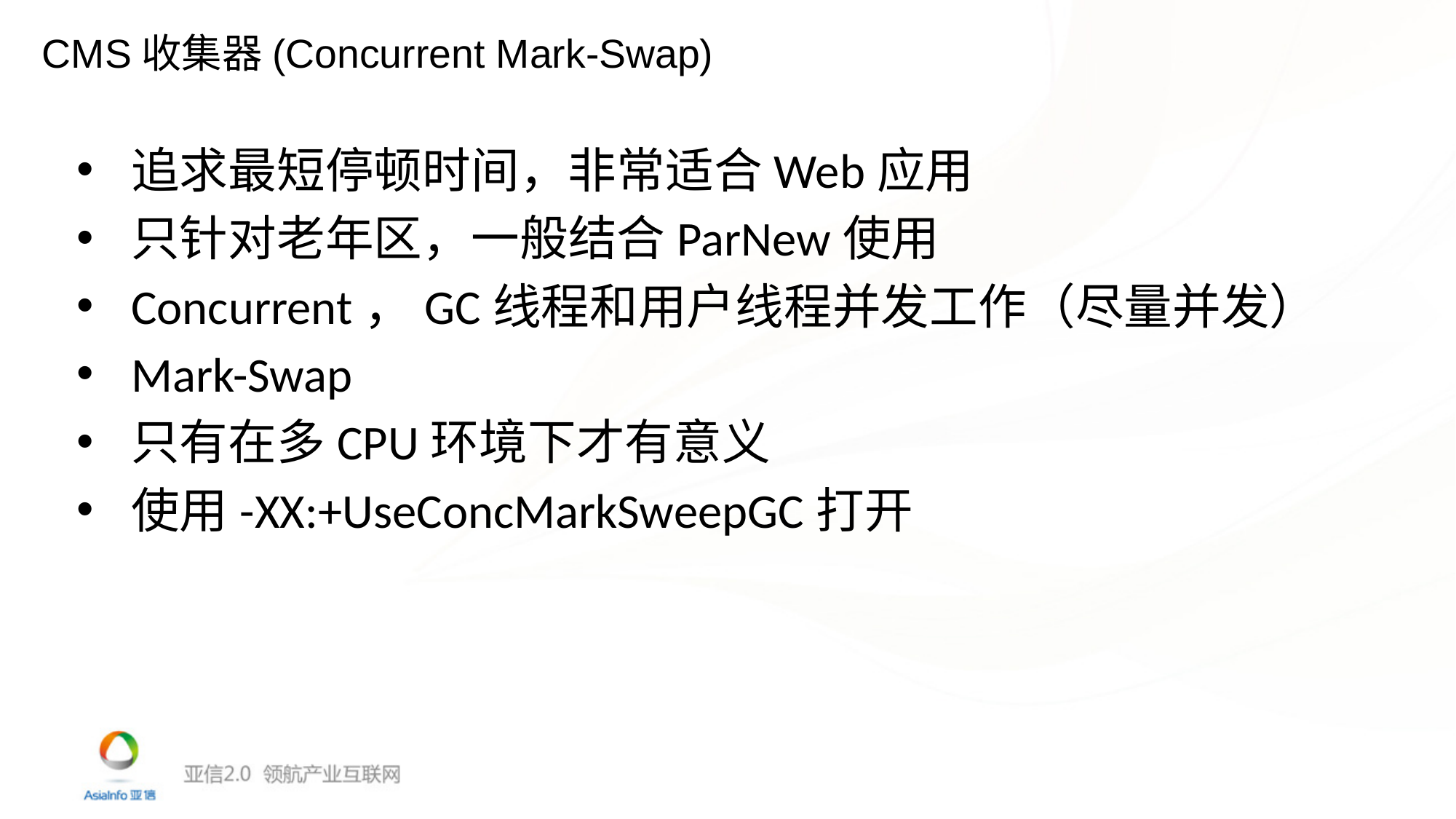

# CMS收集器(Concurrent Mark-Swap)
追求最短停顿时间，非常适合Web应用
只针对老年区，一般结合ParNew使用
Concurrent，GC线程和用户线程并发工作（尽量并发）
Mark-Swap
只有在多CPU环境下才有意义
使用-XX:+UseConcMarkSweepGC打开